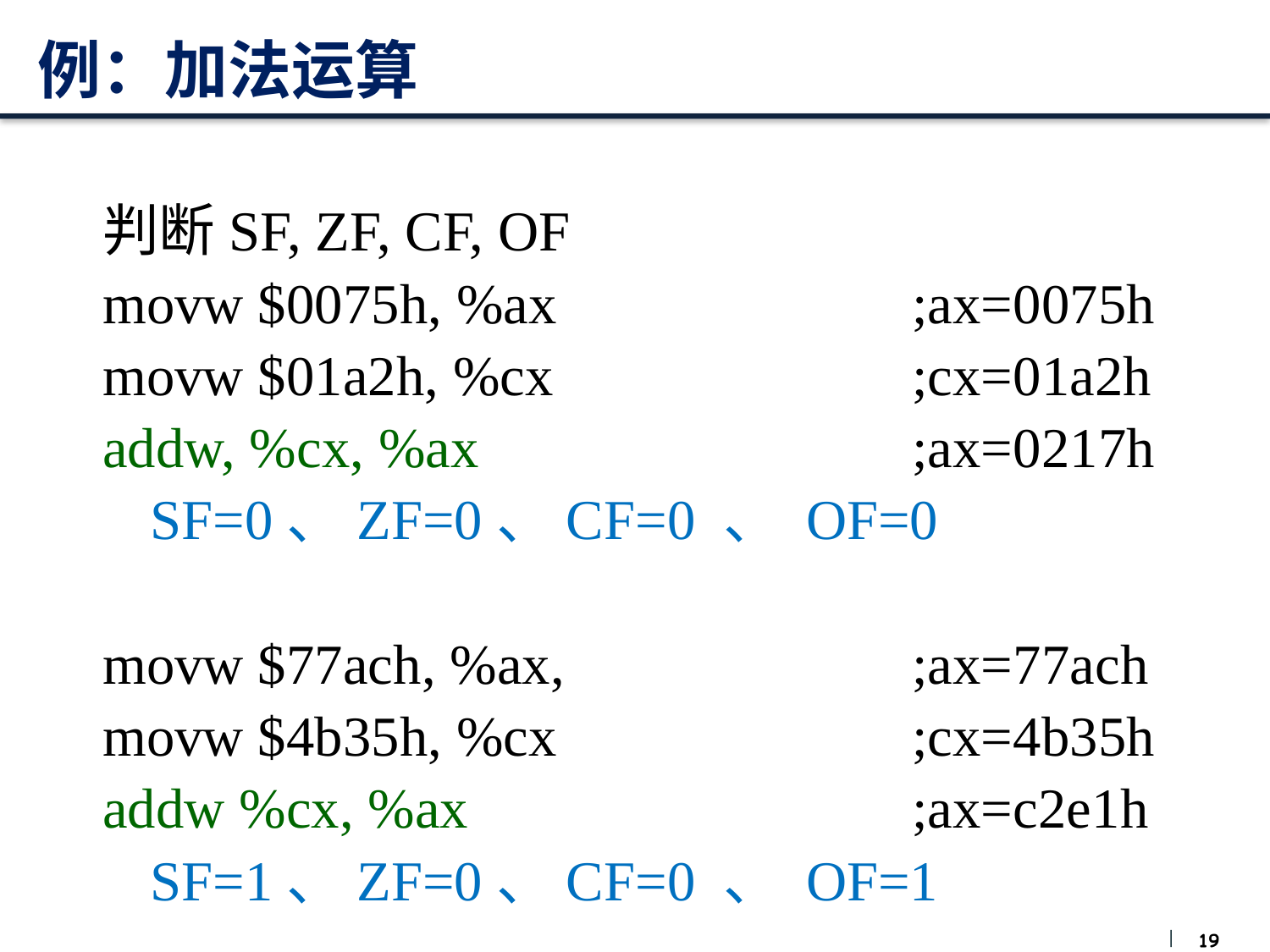

# 例：加法运算
判断SF, ZF, CF, OF
movw $0075h, %ax			;ax=0075h
movw $01a2h, %cx			;cx=01a2h
addw, %cx, %ax				;ax=0217h
	SF=0、ZF=0、CF=0 、 OF=0

movw $77ach, %ax,			;ax=77ach
movw $4b35h, %cx			;cx=4b35h
addw %cx, %ax				;ax=c2e1h
	SF=1、ZF=0、CF=0 、 OF=1